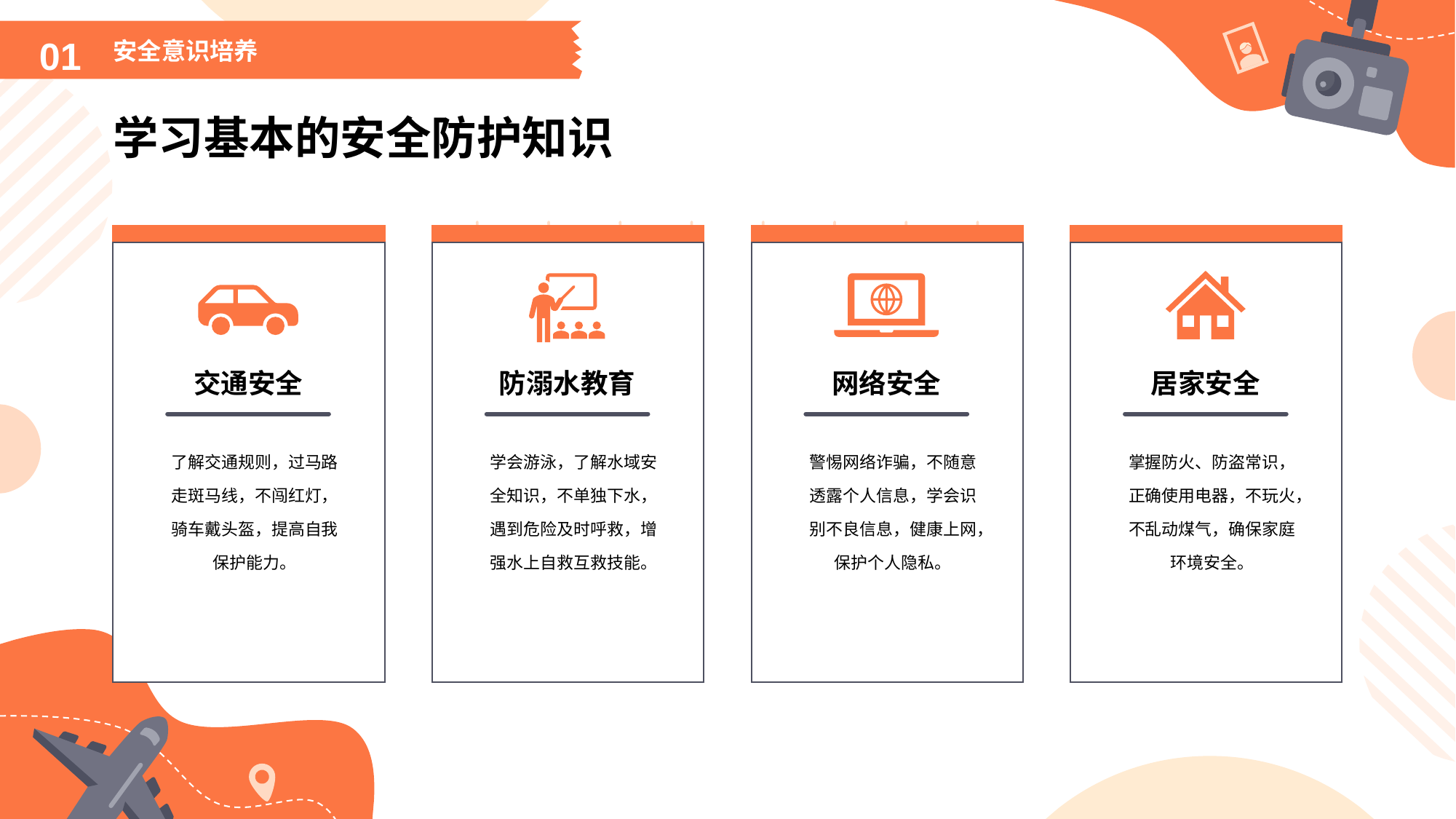

01

安全意识培养
学习基本的安全防护知识

交通安全
防溺水教育
网络安全
居家安全
了解交通规则，过马路走斑马线，不闯红灯，骑车戴头盔，提高自我保护能力。
学会游泳，了解水域安全知识，不单独下水，遇到危险及时呼救，增强水上自救互救技能。
警惕网络诈骗，不随意透露个人信息，学会识别不良信息，健康上网，保护个人隐私。
掌握防火、防盗常识，正确使用电器，不玩火，不乱动煤气，确保家庭环境安全。